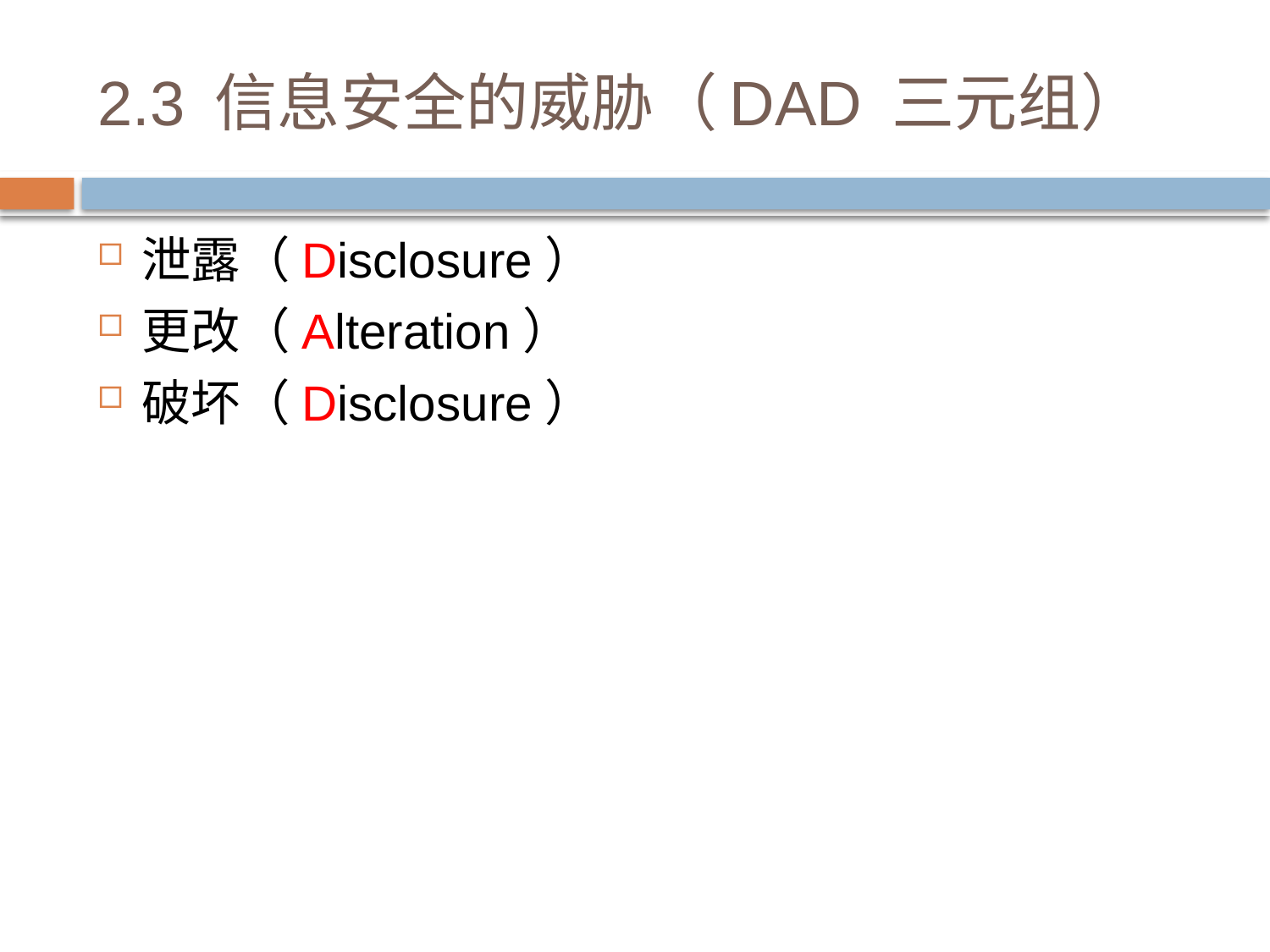

# 2.3 信息安全的威胁（DAD 三元组）
泄露（Disclosure）
更改（Alteration）
破坏（Disclosure）